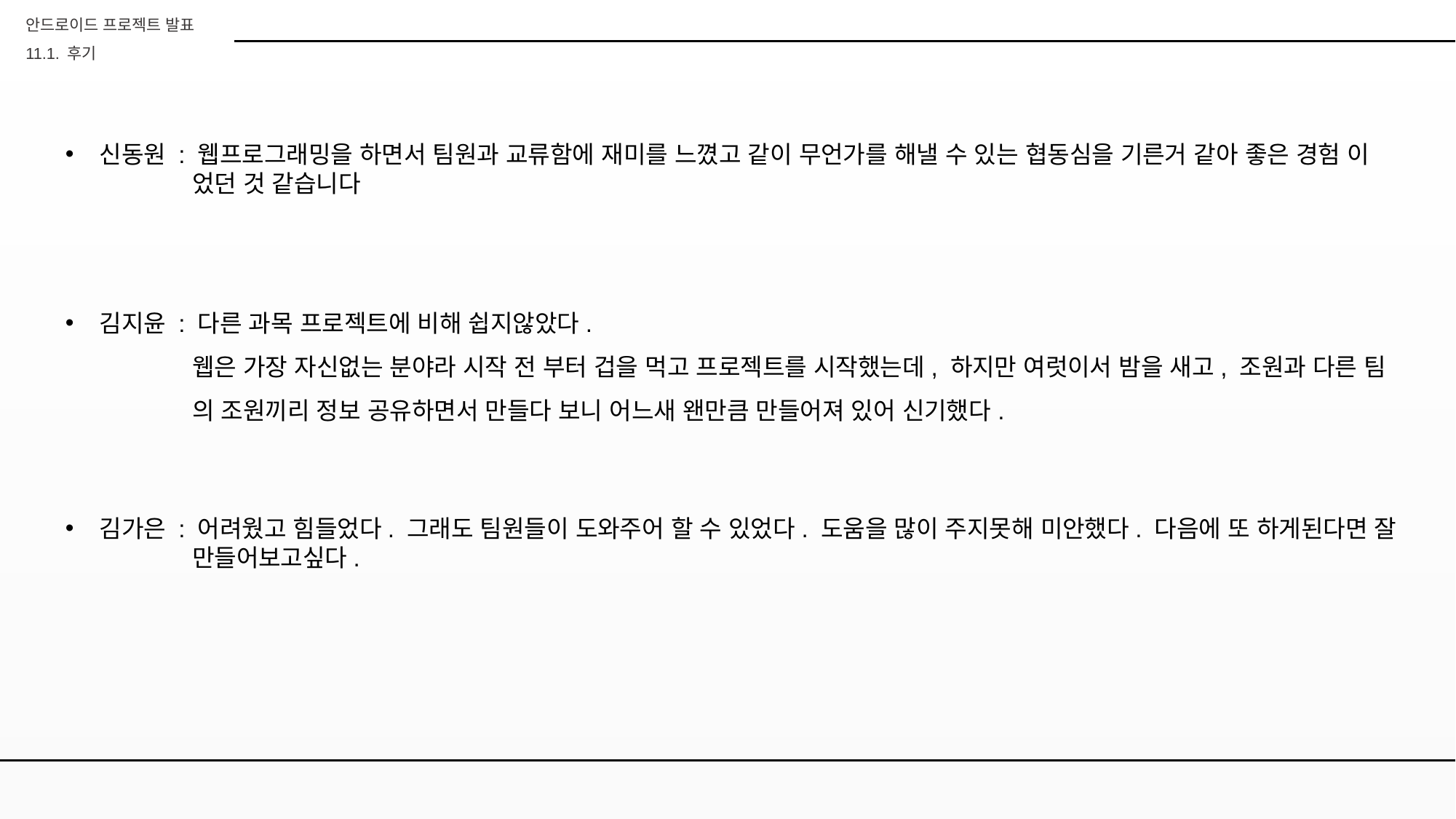

안드로이드 프로젝트 발표
11.1. 후기
신동원 : 웹프로그래밍을 하면서 팀원과 교류함에 재미를 느꼈고 같이 무언가를 해낼 수 있는 협동심을 기른거 같아 좋은 경험 이
                  었던 것 같습니다
김지윤 : 다른 과목 프로젝트에 비해 쉽지않았다.
                  웹은 가장 자신없는 분야라 시작 전 부터 겁을 먹고 프로젝트를 시작했는데, 하지만 여럿이서 밤을 새고, 조원과 다른 팀
                  의 조원끼리 정보 공유하면서 만들다 보니 어느새 왠만큼 만들어져 있어 신기했다.
김가은 : 어려웠고 힘들었다. 그래도 팀원들이 도와주어 할 수 있었다. 도움을 많이 주지못해 미안했다. 다음에 또 하게된다면 잘
                  만들어보고싶다.